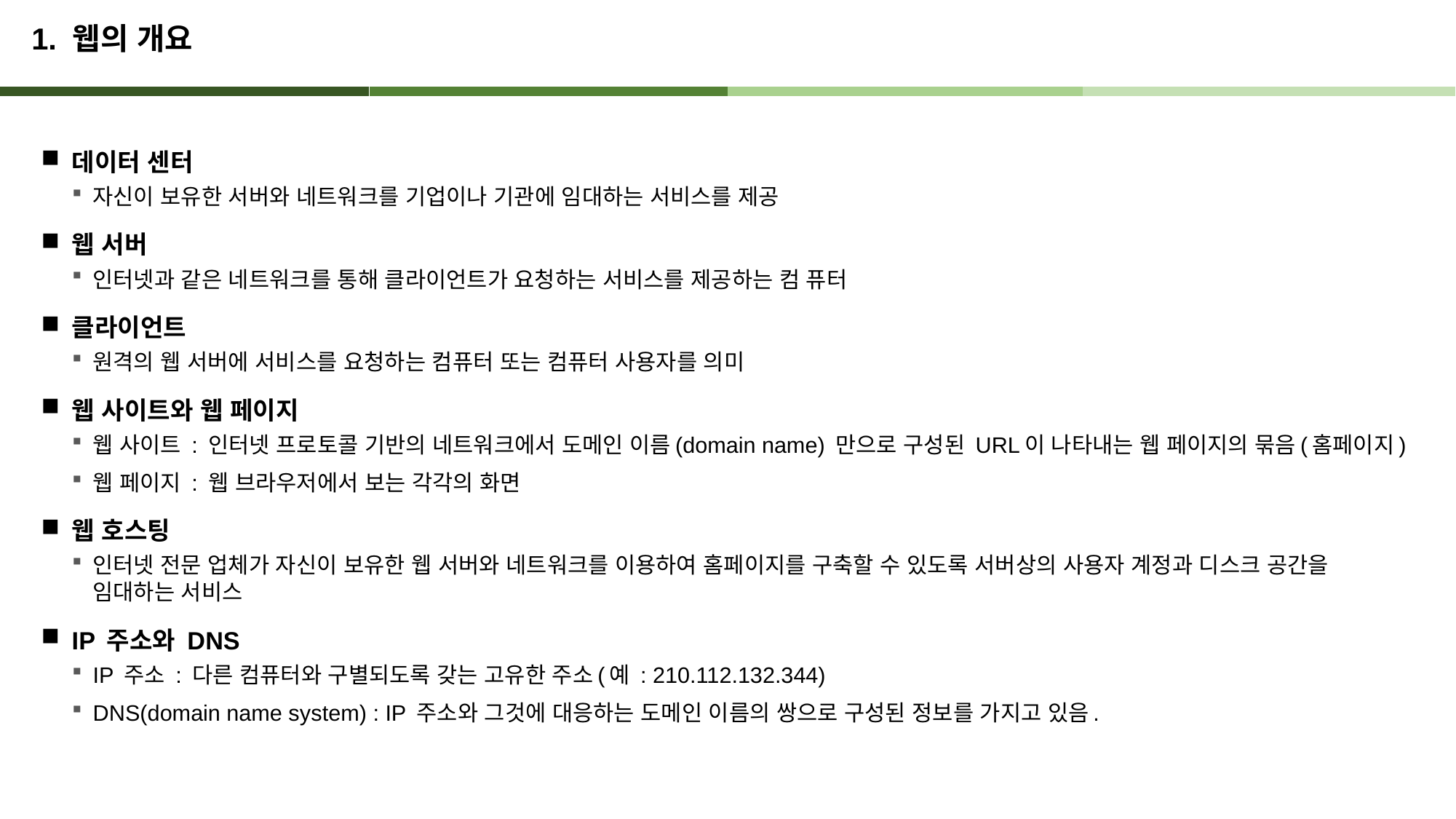

# 1. 웹의 개요
데이터 센터
자신이 보유한 서버와 네트워크를 기업이나 기관에 임대하는 서비스를 제공
웹 서버
인터넷과 같은 네트워크를 통해 클라이언트가 요청하는 서비스를 제공하는 컴 퓨터
클라이언트
원격의 웹 서버에 서비스를 요청하는 컴퓨터 또는 컴퓨터 사용자를 의미
웹 사이트와 웹 페이지
웹 사이트 : 인터넷 프로토콜 기반의 네트워크에서 도메인 이름(domain name) 만으로 구성된 URL이 나타내는 웹 페이지의 묶음(홈페이지)
웹 페이지 : 웹 브라우저에서 보는 각각의 화면
웹 호스팅
인터넷 전문 업체가 자신이 보유한 웹 서버와 네트워크를 이용하여 홈페이지를 구축할 수 있도록 서버상의 사용자 계정과 디스크 공간을 임대하는 서비스
IP 주소와 DNS
IP 주소 : 다른 컴퓨터와 구별되도록 갖는 고유한 주소(예 : 210.112.132.344)
DNS(domain name system) : IP 주소와 그것에 대응하는 도메인 이름의 쌍으로 구성된 정보를 가지고 있음.